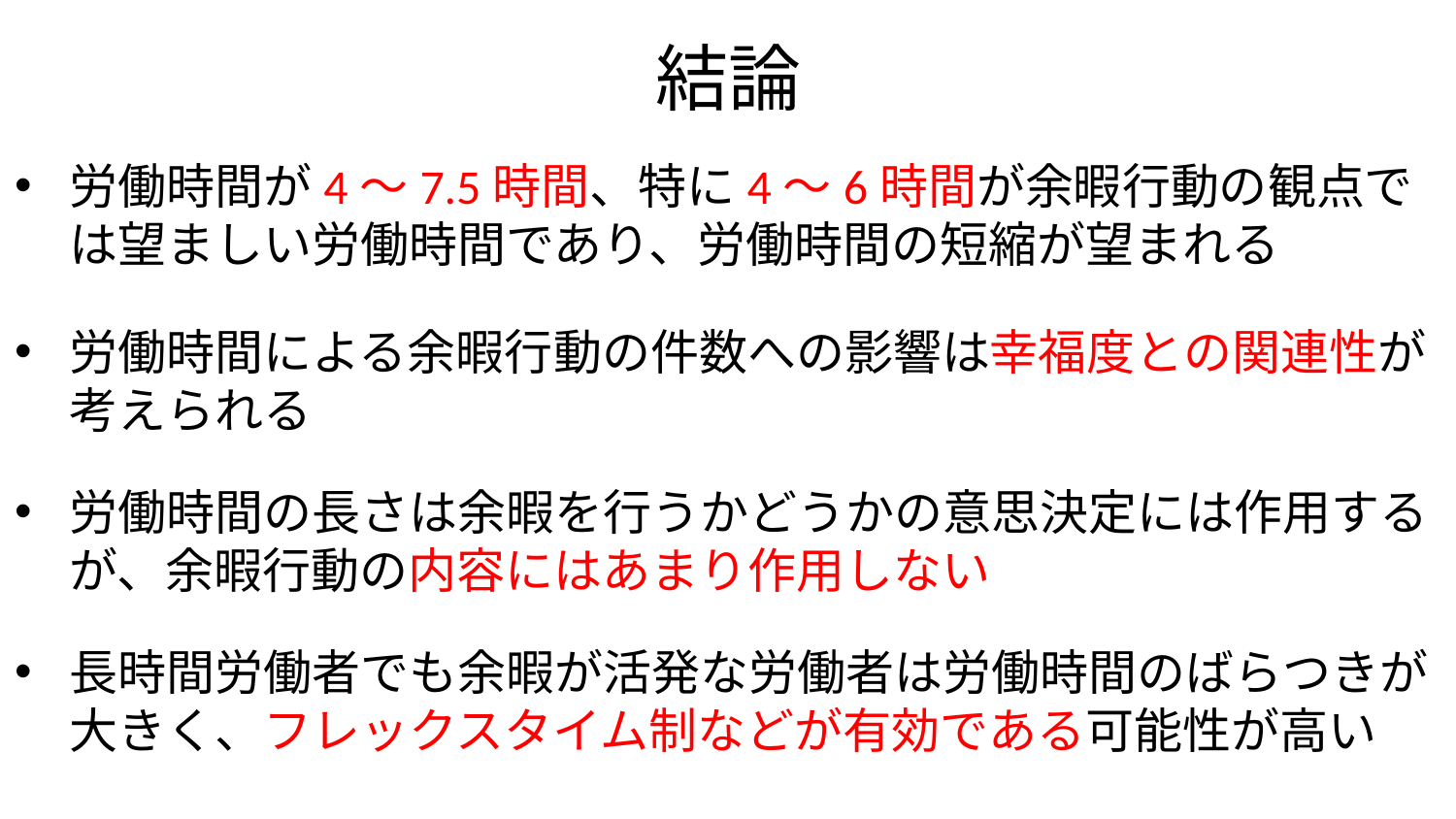

# 結論
労働時間が4〜7.5時間、特に4〜6時間が余暇行動の観点では望ましい労働時間であり、労働時間の短縮が望まれる

労働時間による余暇行動の件数への影響は幸福度との関連性が考えられる

労働時間の長さは余暇を行うかどうかの意思決定には作用するが、余暇行動の内容にはあまり作用しない

長時間労働者でも余暇が活発な労働者は労働時間のばらつきが大きく、フレックスタイム制などが有効である可能性が高い